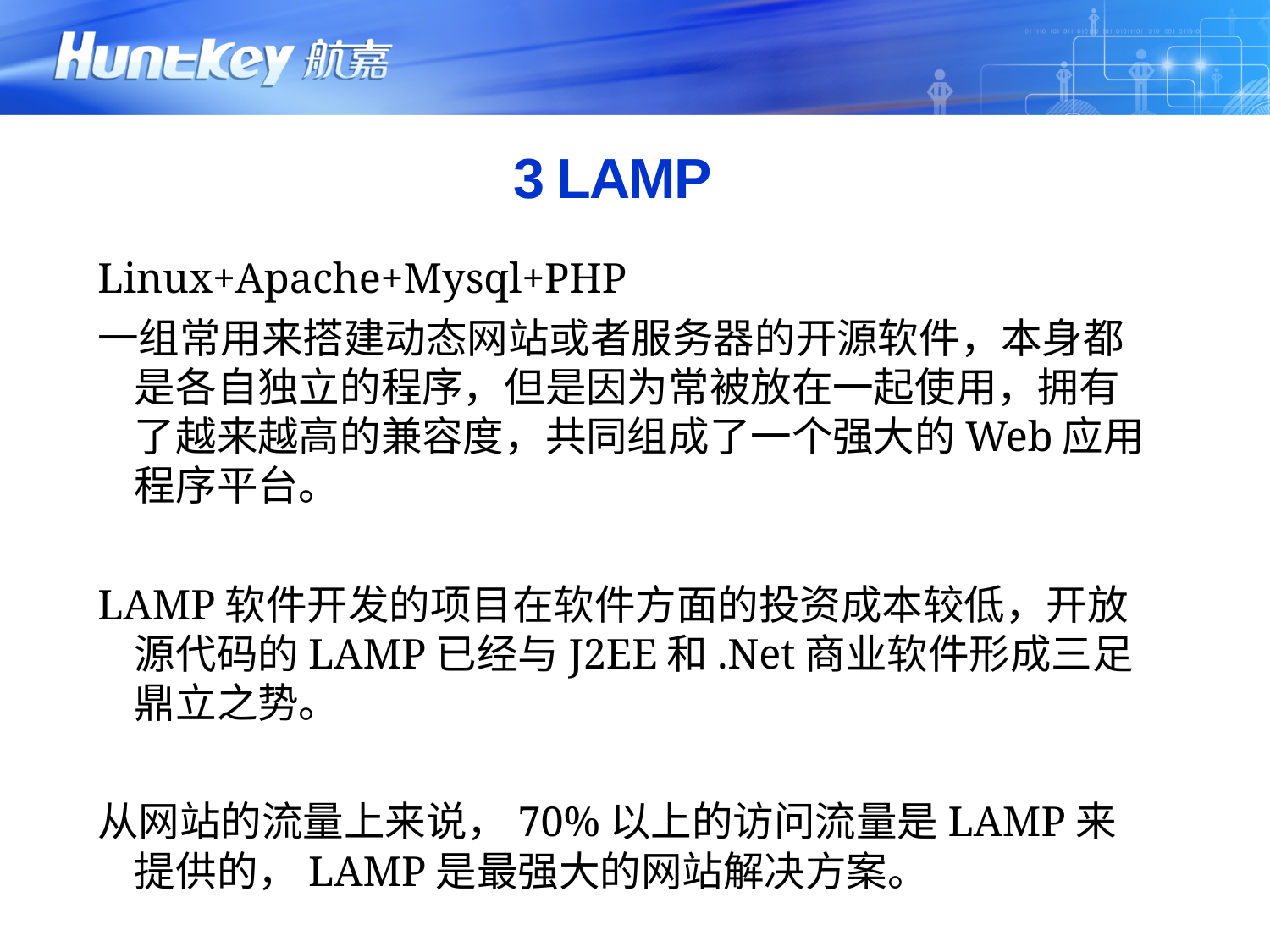

# 3 LAMP
Linux+Apache+Mysql+PHP
一组常用来搭建动态网站或者服务器的开源软件，本身都是各自独立的程序，但是因为常被放在一起使用，拥有了越来越高的兼容度，共同组成了一个强大的Web应用程序平台。

LAMP软件开发的项目在软件方面的投资成本较低，开放源代码的LAMP已经与J2EE和.Net商业软件形成三足鼎立之势。

从网站的流量上来说，70%以上的访问流量是LAMP来提供的，LAMP是最强大的网站解决方案。